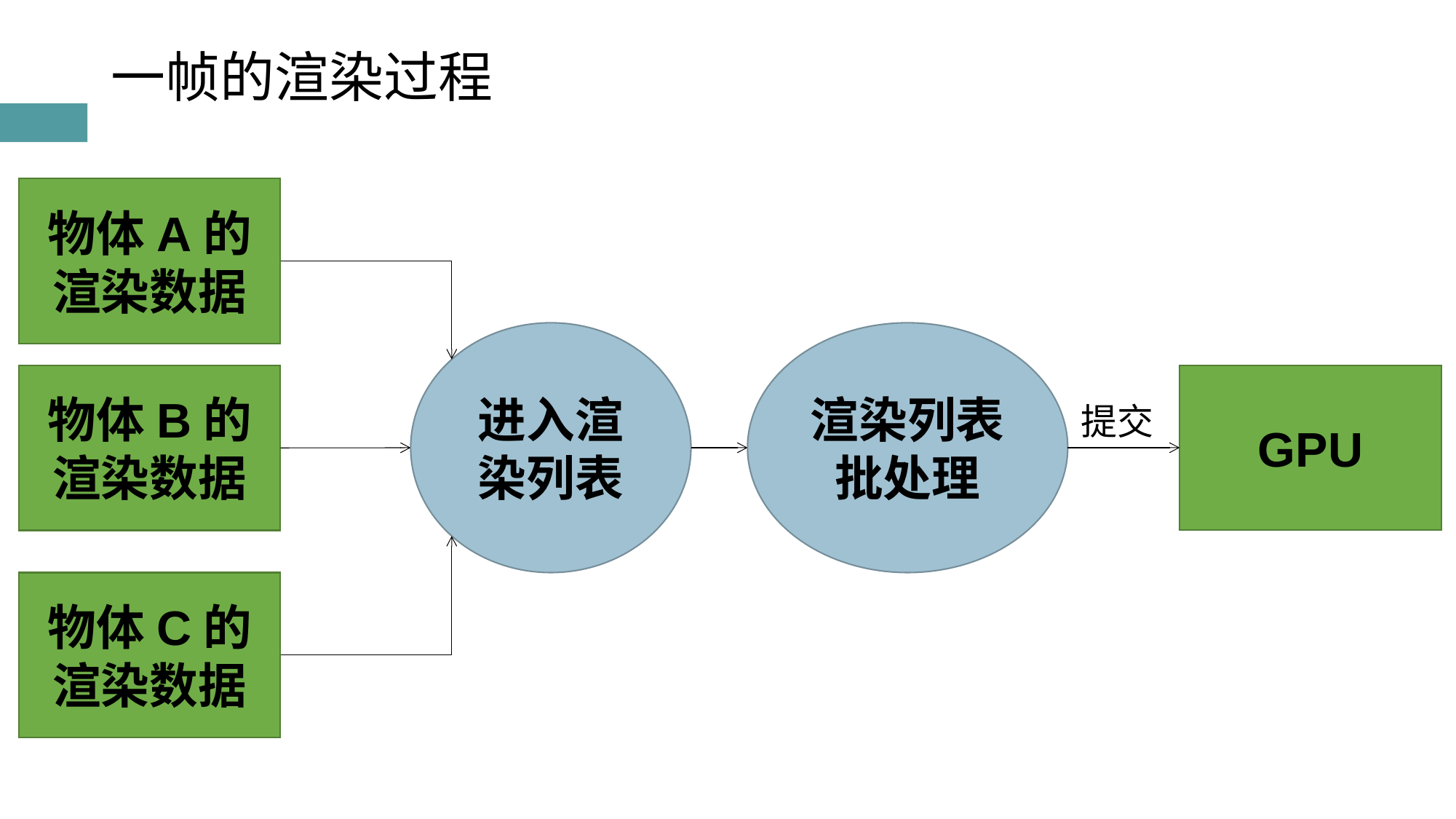

# 一帧的渲染过程
物体A的
渲染数据
进入渲染列表
渲染列表批处理
GPU
物体B的
渲染数据
提交
物体C的
渲染数据